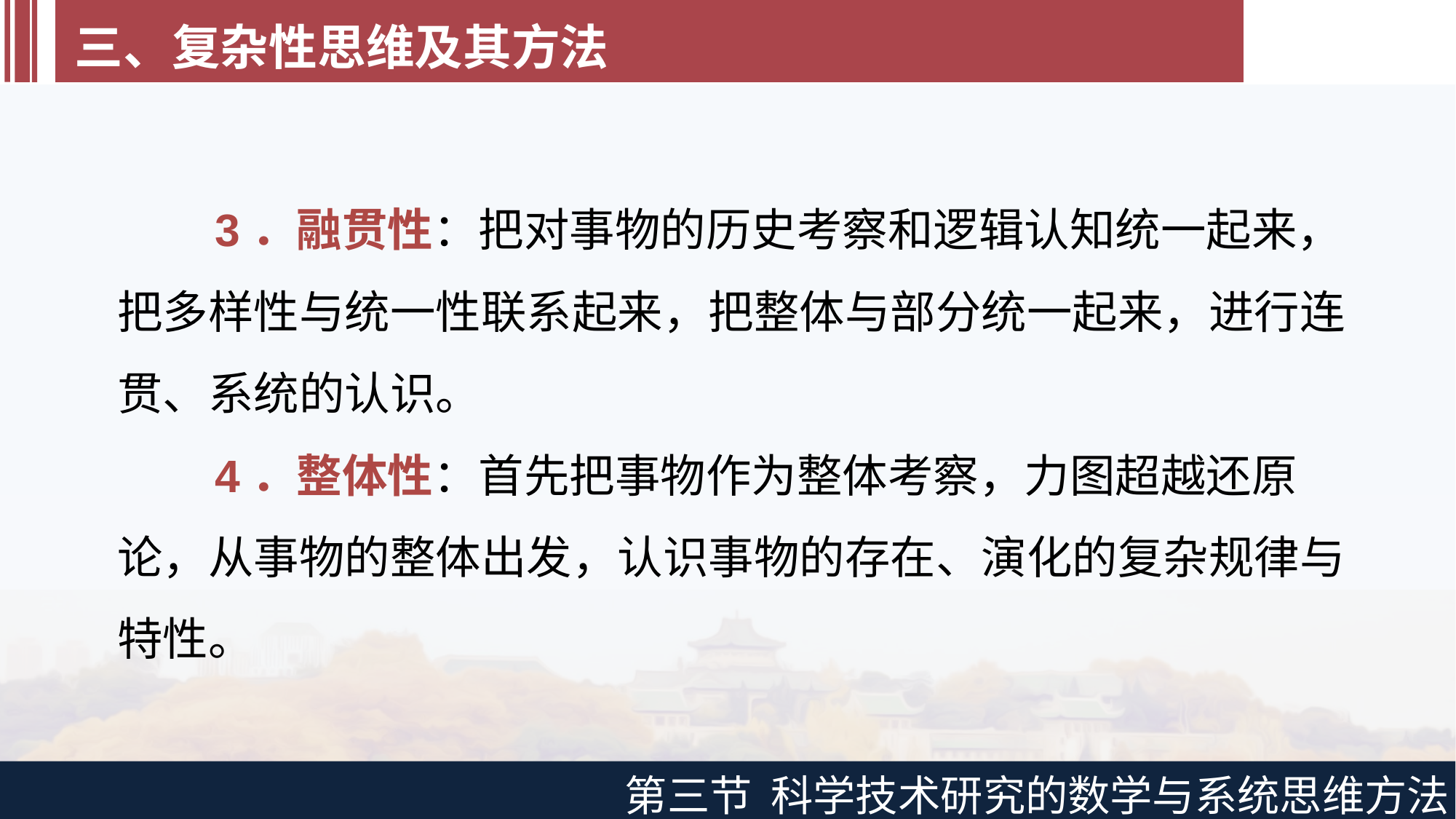

三、复杂性思维及其方法
3．融贯性：把对事物的历史考察和逻辑认知统一起来，把多样性与统一性联系起来，把整体与部分统一起来，进行连贯、系统的认识。
4．整体性：首先把事物作为整体考察，力图超越还原论，从事物的整体出发，认识事物的存在、演化的复杂规律与特性。
第三节  科学技术研究的数学与系统思维方法